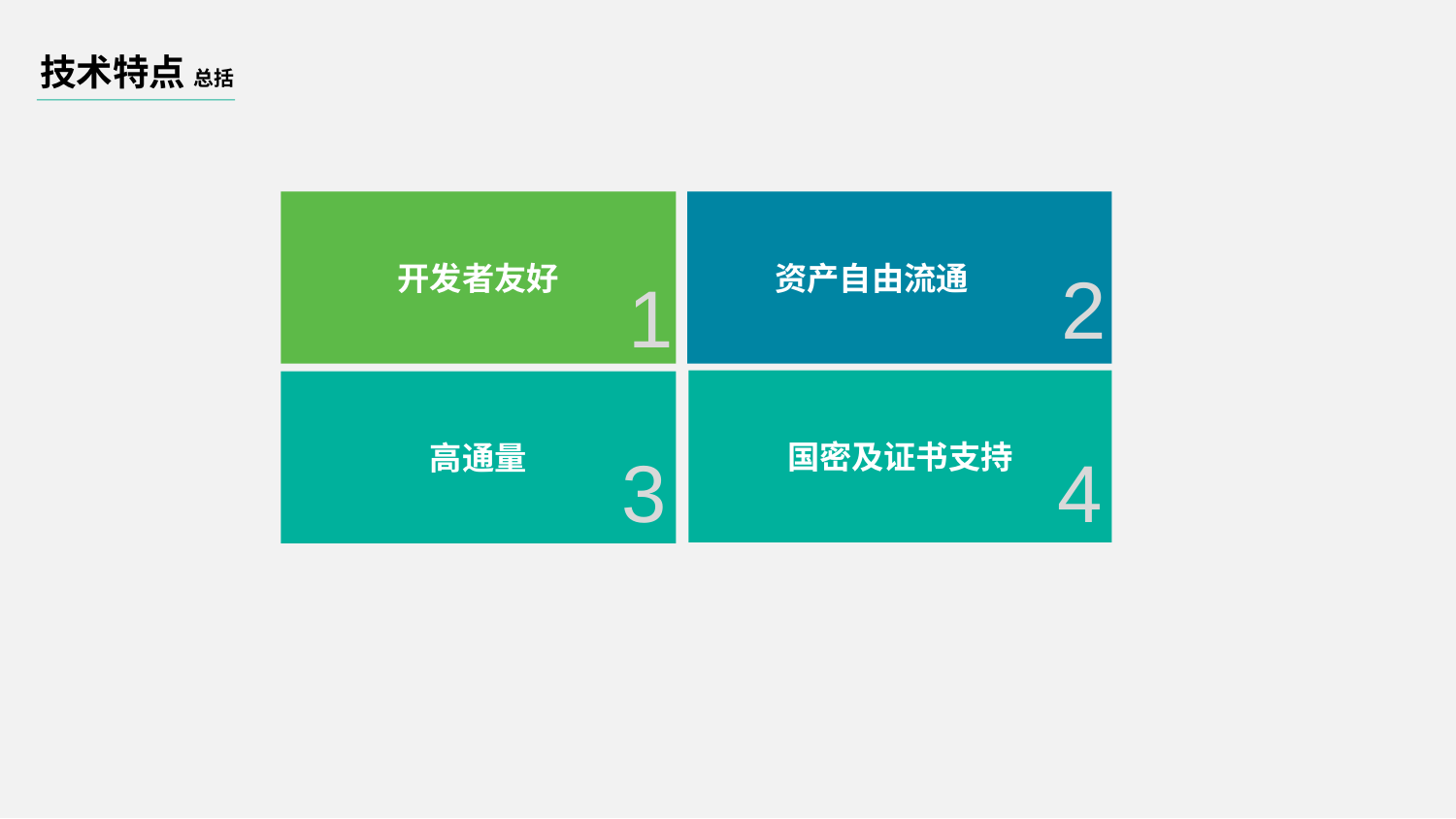

技术特点 总括

开发者友好

         资产自由流通

2
1
国密及证书支持
高通量
3
4